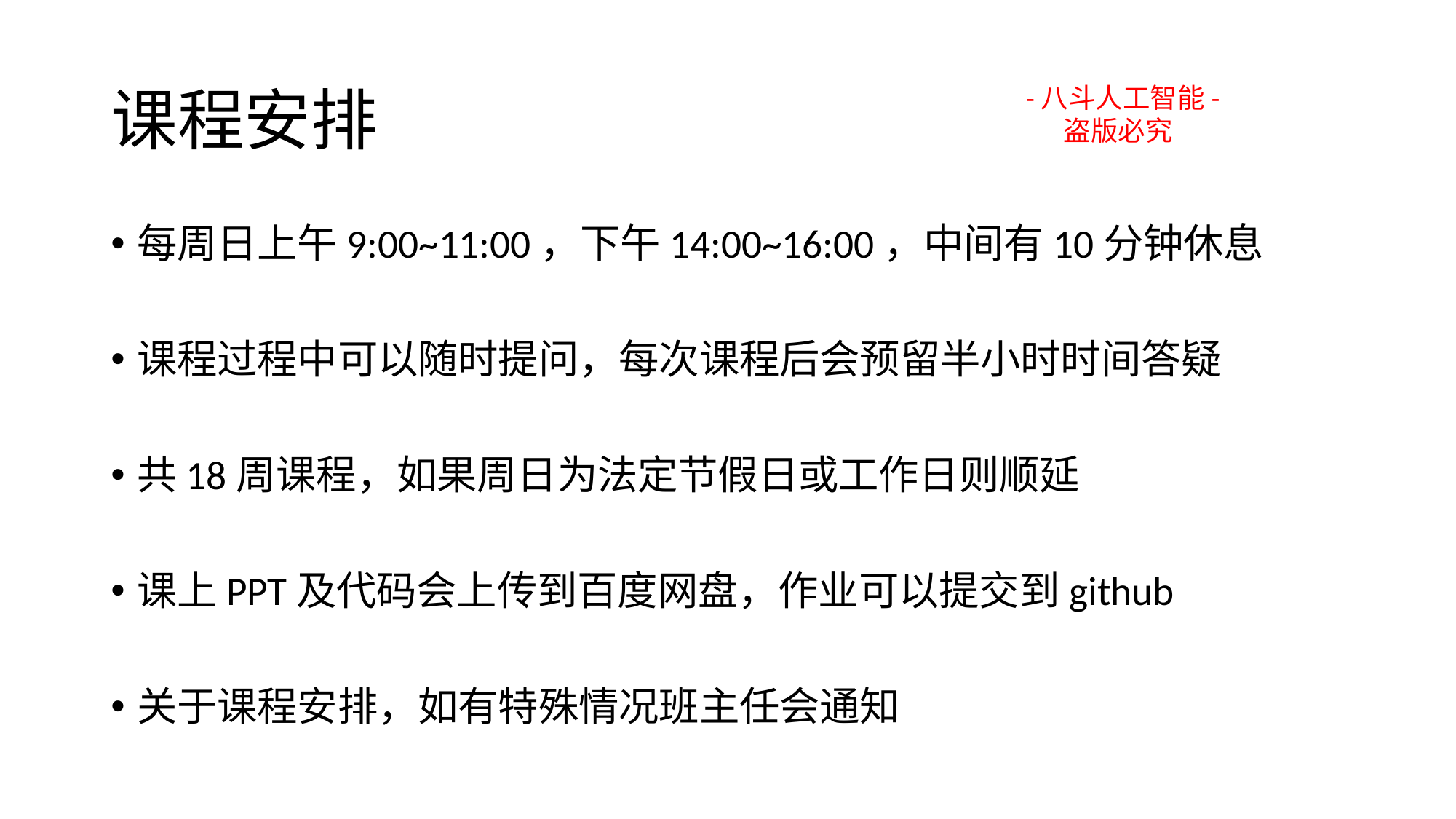

# 课程安排
-八斗人工智能-
     盗版必究
每周日上午9:00~11:00，下午14:00~16:00，中间有10分钟休息

课程过程中可以随时提问，每次课程后会预留半小时时间答疑

共18周课程，如果周日为法定节假日或工作日则顺延

课上PPT及代码会上传到百度网盘，作业可以提交到github

关于课程安排，如有特殊情况班主任会通知